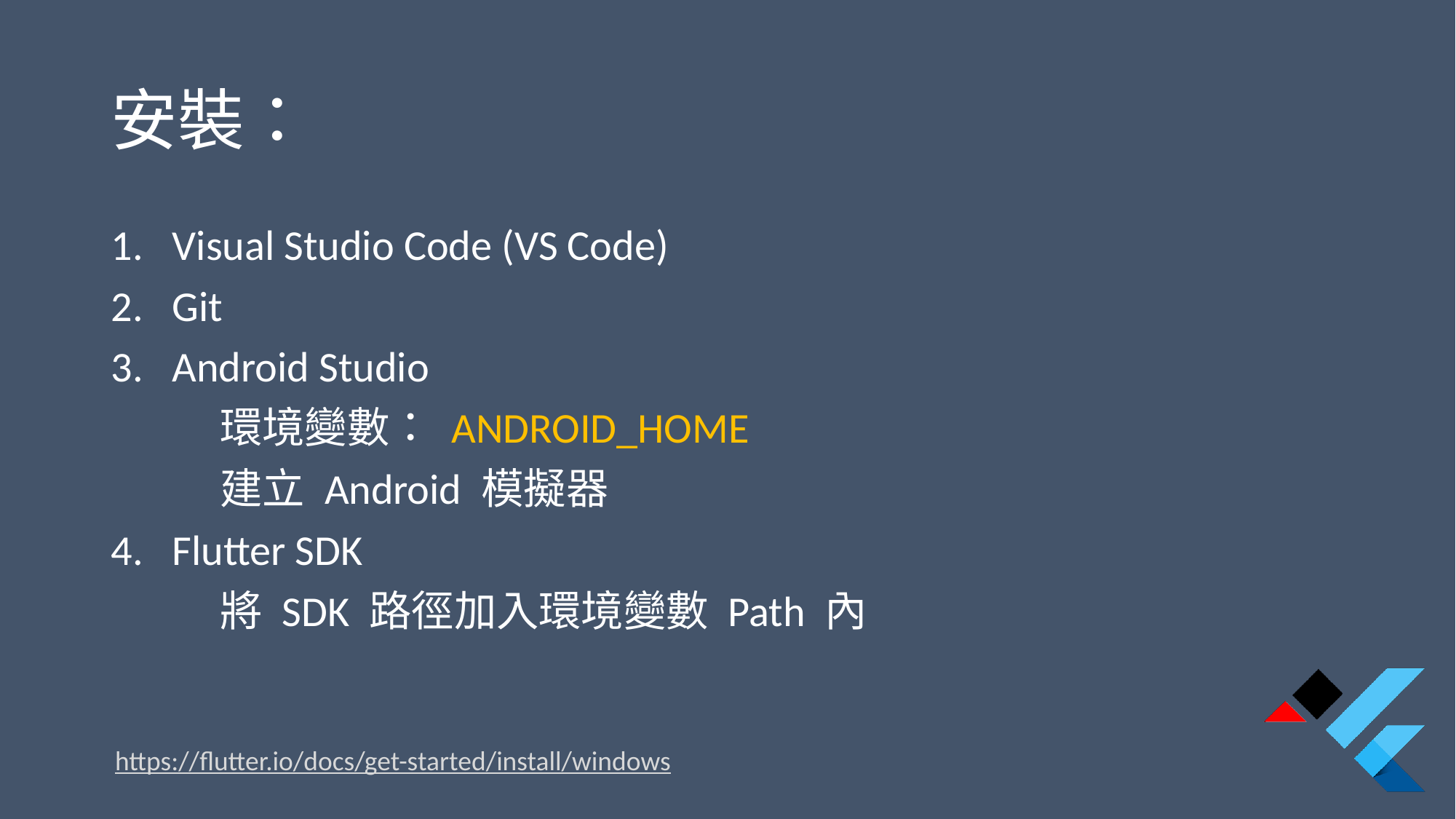

# 安裝：
Visual Studio Code (VS Code)
Git
Android Studio
	環境變數： ANDROID_HOME
	建立 Android 模擬器
Flutter SDK
	將 SDK 路徑加入環境變數 Path 內

https://flutter.io/docs/get-started/install/windows